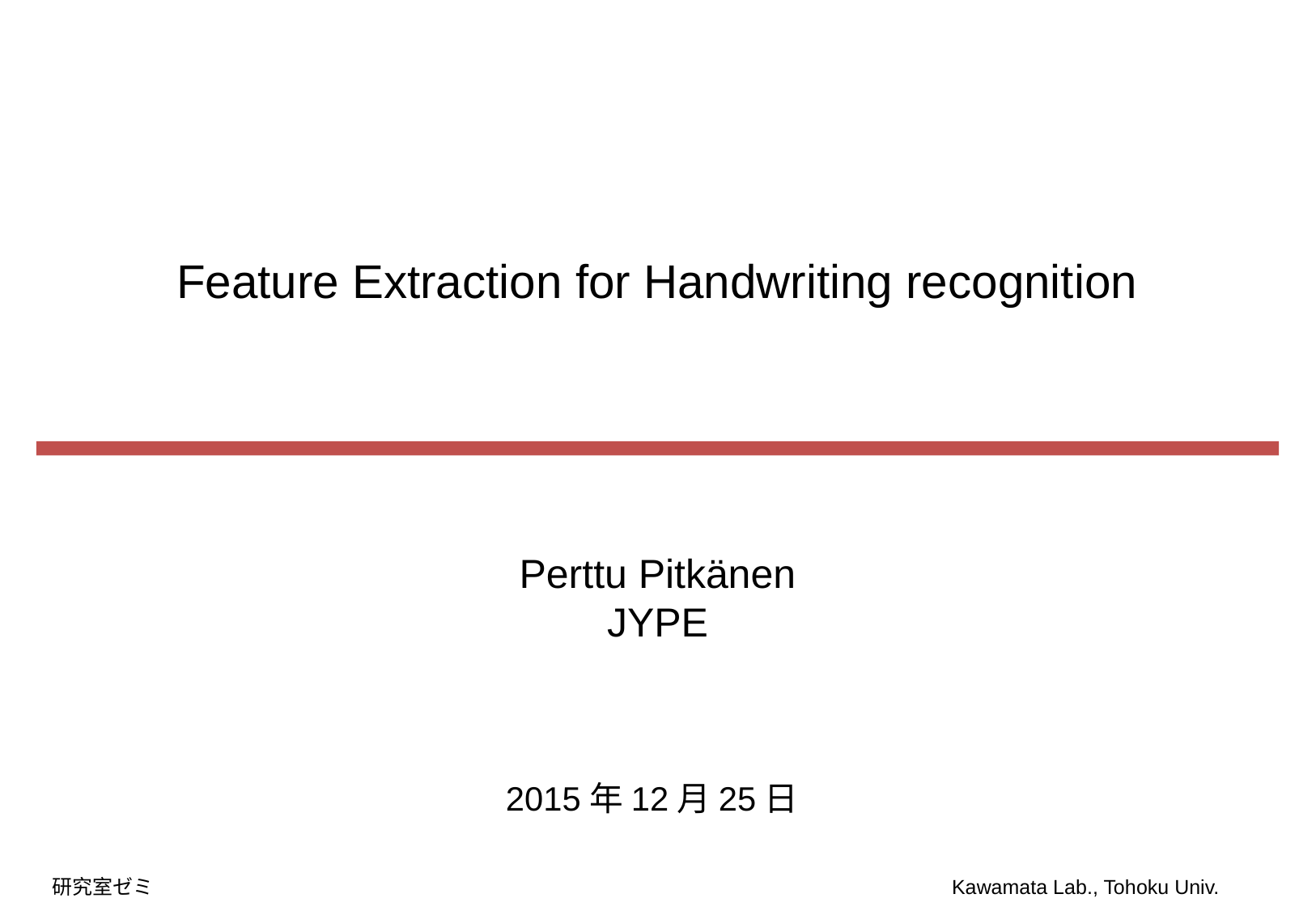

Feature Extraction for Handwriting recognition
Perttu Pitkänen
JYPE
2015年12月25日
研究室ゼミ